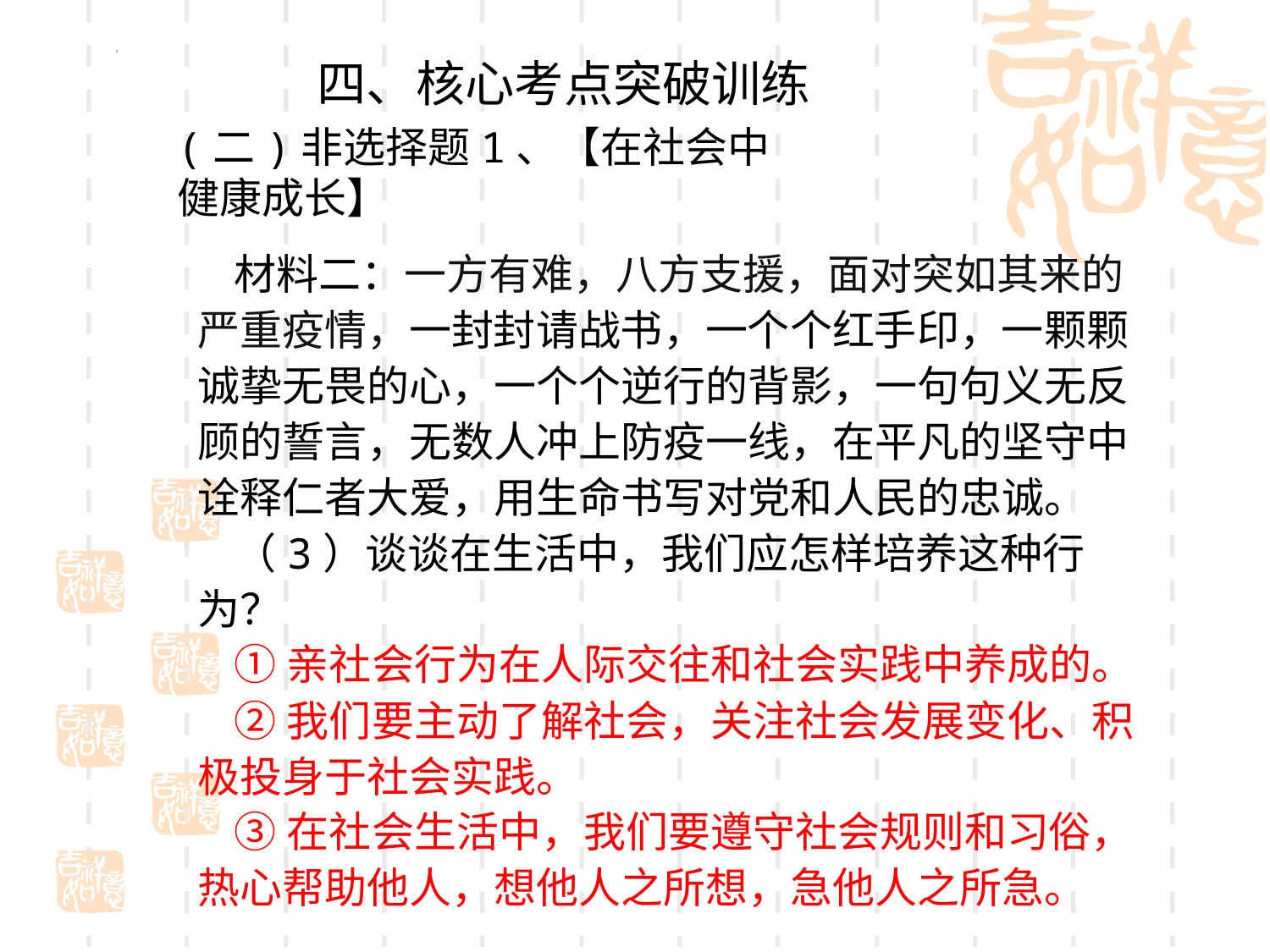

四、核心考点突破训练
(二)非选择题1、【在社会中健康成长】

材料二：一方有难，八方支援，面对突如其来的严重疫情，一封封请战书，一个个红手印，一颗颗诚挚无畏的心，一个个逆行的背影，一句句义无反顾的誓言，无数人冲上防疫一线，在平凡的坚守中诠释仁者大爱，用生命书写对党和人民的忠诚。
（3）谈谈在生活中，我们应怎样培养这种行为？
①亲社会行为在人际交往和社会实践中养成的。
②我们要主动了解社会，关注社会发展变化、积极投身于社会实践。
③在社会生活中，我们要遵守社会规则和习俗，热心帮助他人，想他人之所想，急他人之所急。